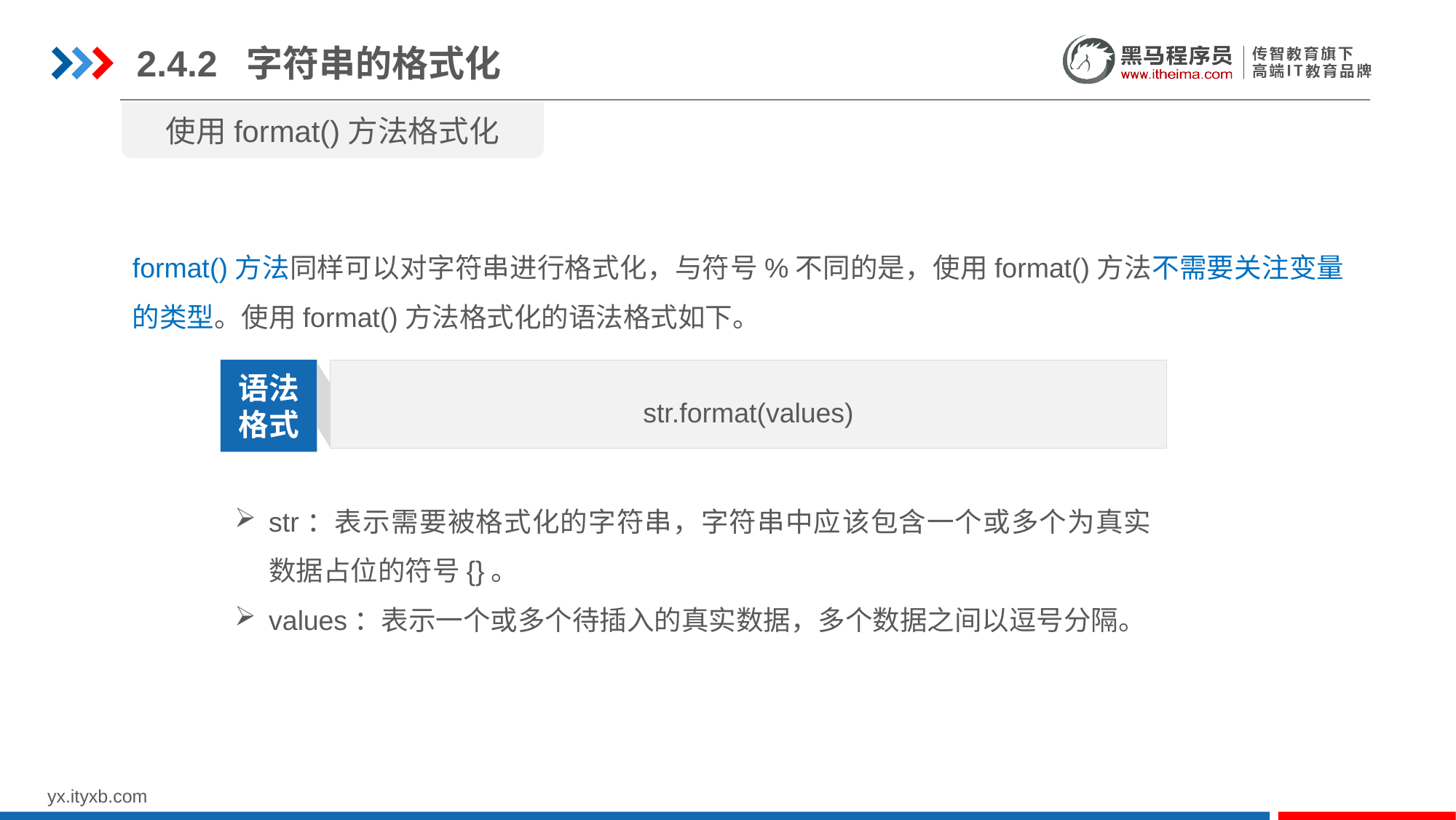

2.4.2  字符串的格式化

使用format()方法格式化
format()方法同样可以对字符串进行格式化，与符号%不同的是，使用format()方法不需要关注变量的类型。使用format()方法格式化的语法格式如下。

str.format(values)

语法
格式
str：表示需要被格式化的字符串，字符串中应该包含一个或多个为真实数据占位的符号{}。
values：表示一个或多个待插入的真实数据，多个数据之间以逗号分隔。